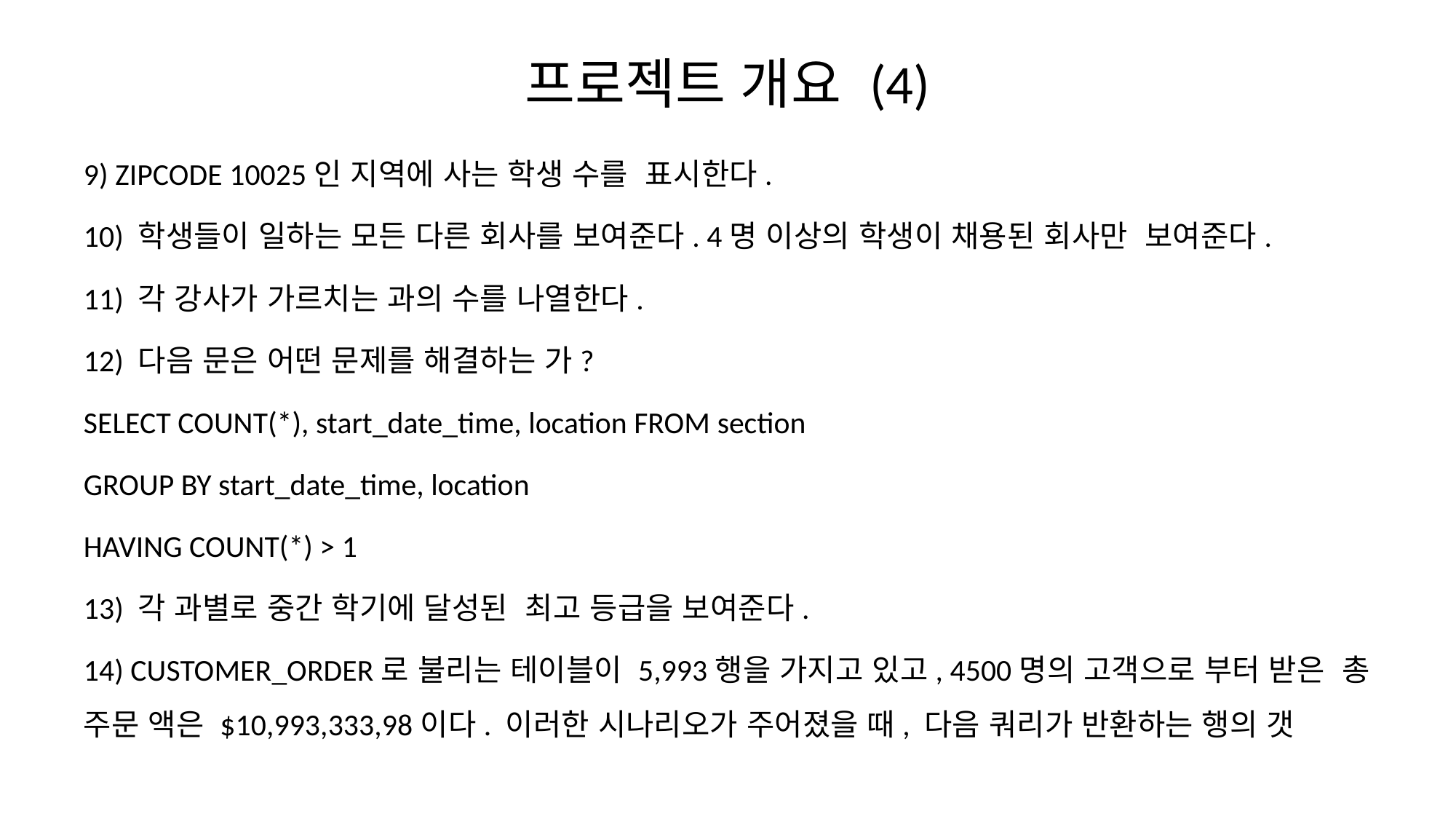

# 프로젝트 개요 (4)
9) ZIPCODE 10025인 지역에 사는 학생 수를  표시한다.
10) 학생들이 일하는 모든 다른 회사를 보여준다. 4명 이상의 학생이 채용된 회사만  보여준다.
11) 각 강사가 가르치는 과의 수를 나열한다.
12) 다음 문은 어떤 문제를 해결하는 가?
SELECT COUNT(*), start_date_time, location FROM section
GROUP BY start_date_time, location
HAVING COUNT(*) > 1
13) 각 과별로 중간 학기에 달성된  최고 등급을 보여준다.
14) CUSTOMER_ORDER로 불리는 테이블이 5,993행을 가지고 있고, 4500명의 고객으로 부터 받은  총 주문 액은 $10,993,333,98이다. 이러한 시나리오가 주어졌을 때, 다음 쿼리가 반환하는 행의 갯